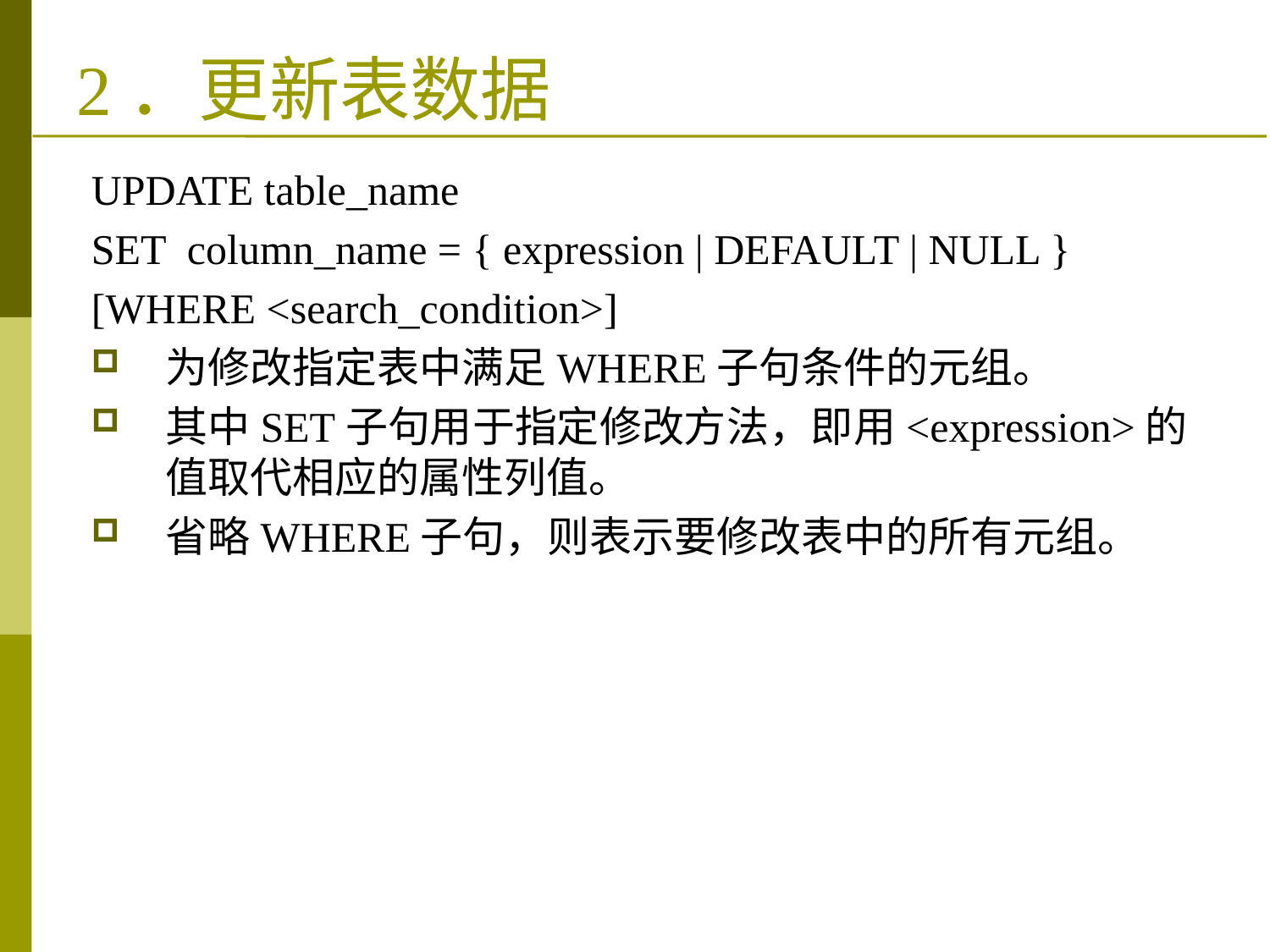

UPDATE table_name
SET  column_name = { expression | DEFAULT | NULL }
[WHERE <search_condition>]
为修改指定表中满足WHERE子句条件的元组。
其中SET子句用于指定修改方法，即用<expression>的值取代相应的属性列值。
省略WHERE子句，则表示要修改表中的所有元组。
# 2．更新表数据